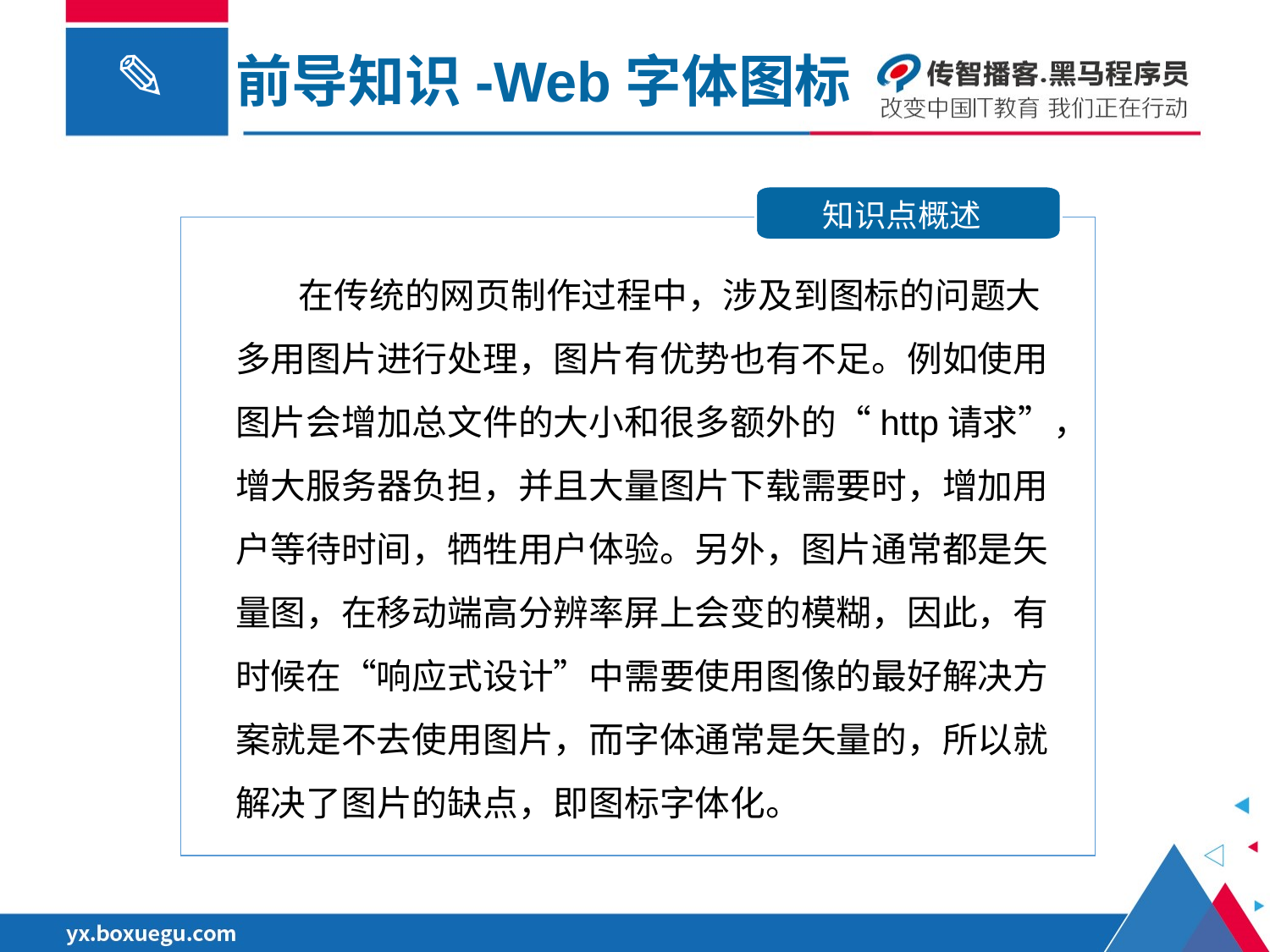

前导知识-Web字体图标

知识点概述
       在传统的网页制作过程中，涉及到图标的问题大多用图片进行处理，图片有优势也有不足。例如使用图片会增加总文件的大小和很多额外的“http请求”，增大服务器负担，并且大量图片下载需要时，增加用户等待时间，牺牲用户体验。另外，图片通常都是矢量图，在移动端高分辨率屏上会变的模糊，因此，有时候在“响应式设计”中需要使用图像的最好解决方案就是不去使用图片，而字体通常是矢量的，所以就解决了图片的缺点，即图标字体化。